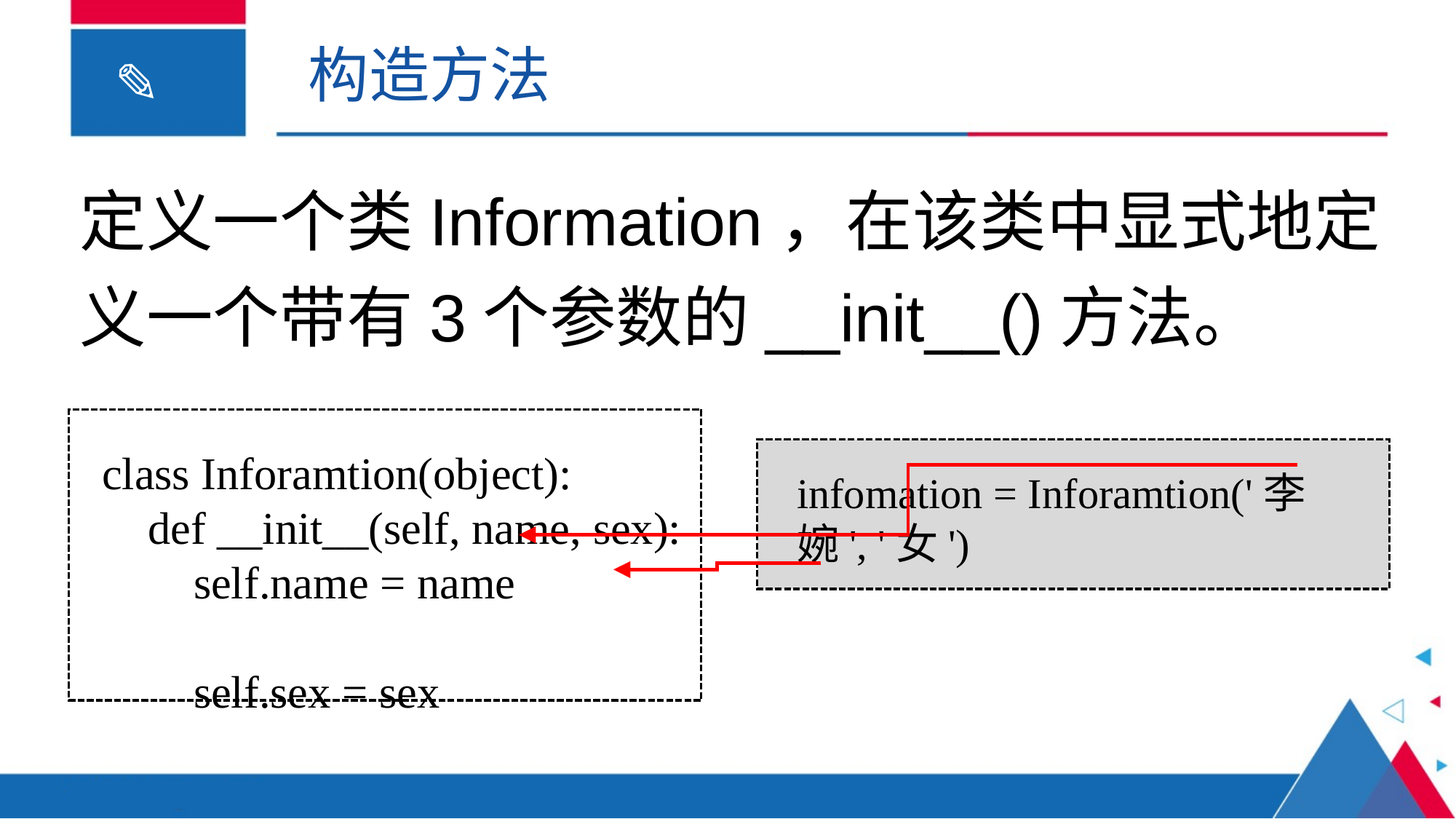

构造方法
定义一个类Information，在该类中显式地定义一个带有3个参数的__init__()方法。

class Inforamtion(object):
    def __init__(self, name, sex):
        self.name = name
        self.sex = sex

infomation = Inforamtion('李婉', '女')